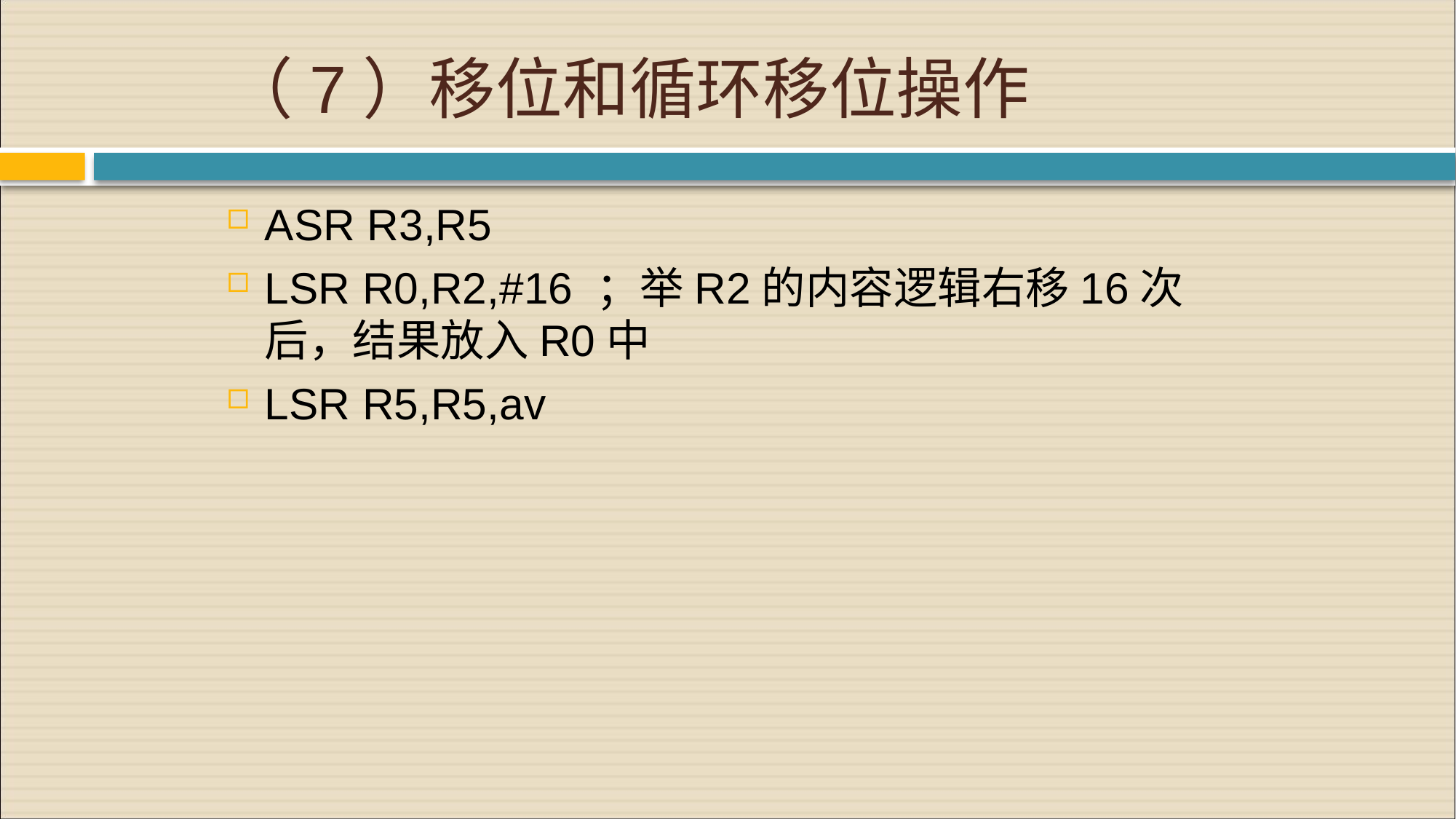

# （7）移位和循环移位操作
ASR R3,R5
LSR R0,R2,#16 ；举R2的内容逻辑右移16次后，结果放入R0中
LSR R5,R5,av